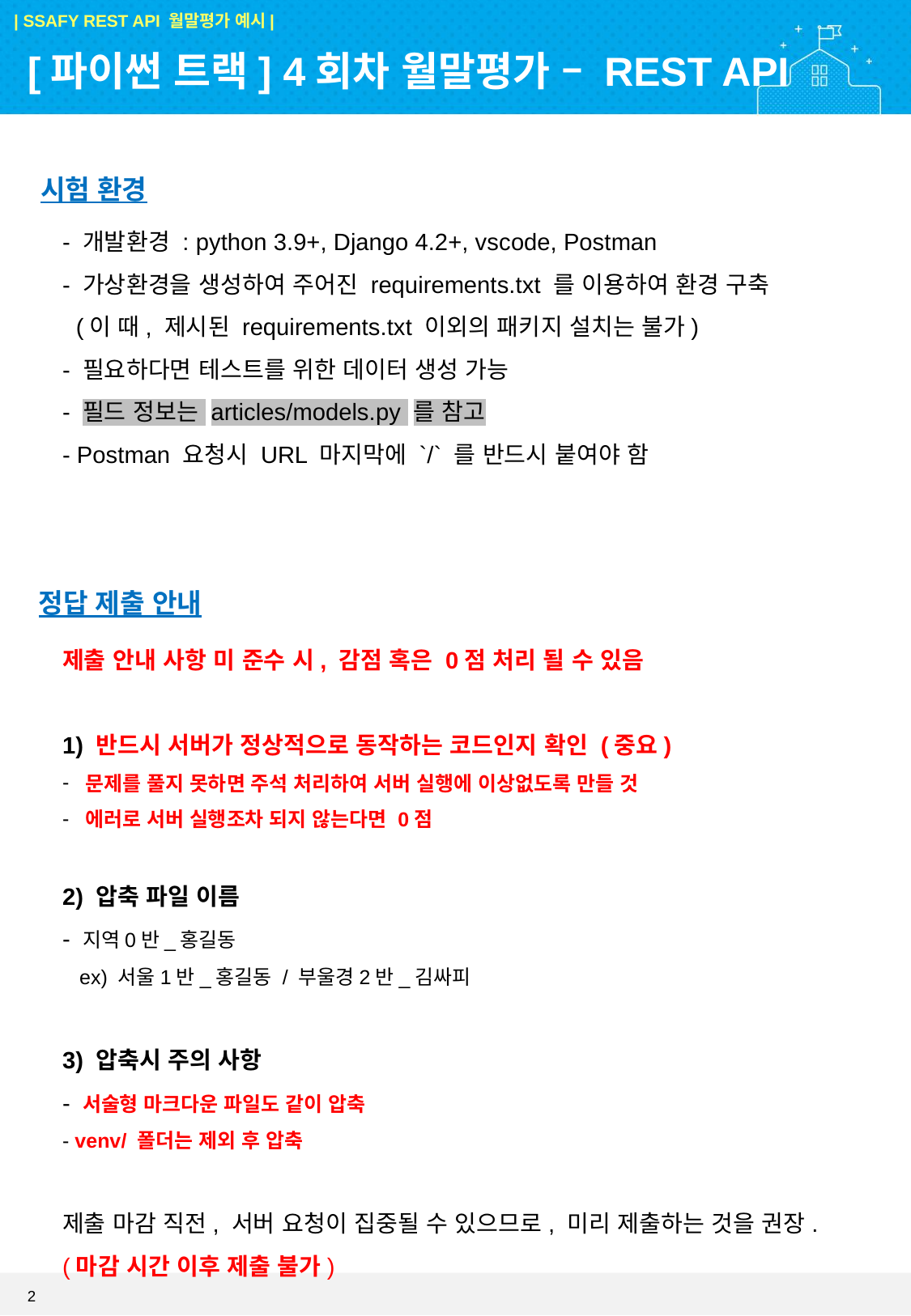

| SSAFY REST API 월말평가 예시|
[파이썬 트랙] 4회차 월말평가 – REST API
시험 환경
- 개발환경 : python 3.9+, Django 4.2+, vscode, Postman
- 가상환경을 생성하여 주어진 requirements.txt 를 이용하여 환경 구축
  (이 때, 제시된 requirements.txt 이외의 패키지 설치는 불가)
- 필요하다면 테스트를 위한 데이터 생성 가능
- 필드 정보는 articles/models.py 를 참고
- Postman 요청시 URL 마지막에 `/` 를 반드시 붙여야 함
정답 제출 안내
제출 안내 사항 미 준수 시, 감점 혹은 0점 처리 될 수 있음

1) 반드시 서버가 정상적으로 동작하는 코드인지 확인 (중요)
문제를 풀지 못하면 주석 처리하여 서버 실행에 이상없도록 만들 것
에러로 서버 실행조차 되지 않는다면 0점

2) 압축 파일 이름
- 지역0반_홍길동
   ex) 서울1반_홍길동 / 부울경2반_김싸피
3) 압축시 주의 사항
- 서술형 마크다운 파일도 같이 압축
- venv/ 폴더는 제외 후 압축

제출 마감 직전, 서버 요청이 집중될 수 있으므로, 미리 제출하는 것을 권장.
(마감 시간 이후 제출 불가)